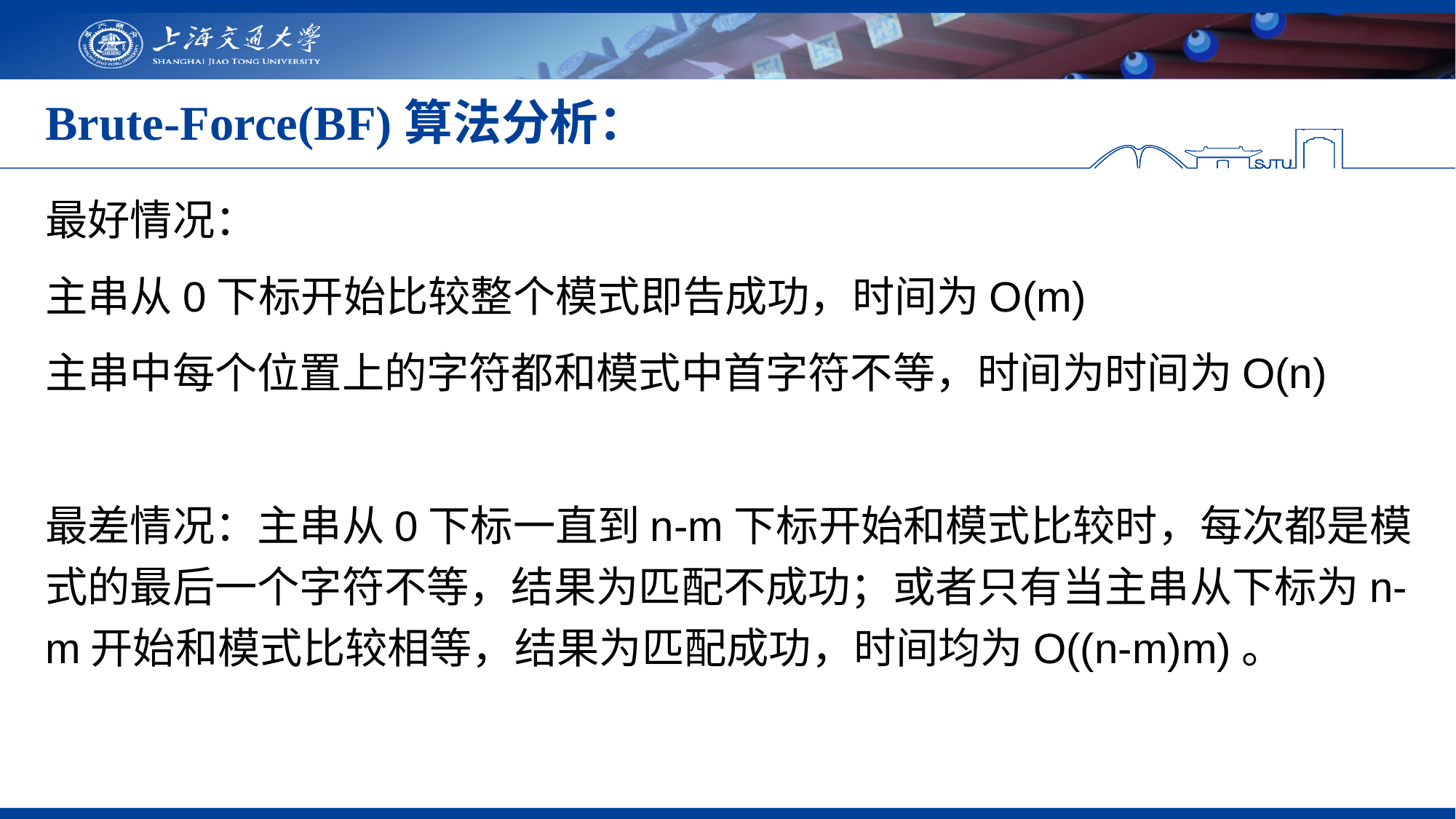

# Brute-Force(BF)算法分析：
最好情况：
主串从0下标开始比较整个模式即告成功，时间为O(m)
主串中每个位置上的字符都和模式中首字符不等，时间为时间为O(n)

最差情况：主串从0下标一直到n-m下标开始和模式比较时，每次都是模式的最后一个字符不等，结果为匹配不成功；或者只有当主串从下标为n-m开始和模式比较相等，结果为匹配成功，时间均为O((n-m)m)。